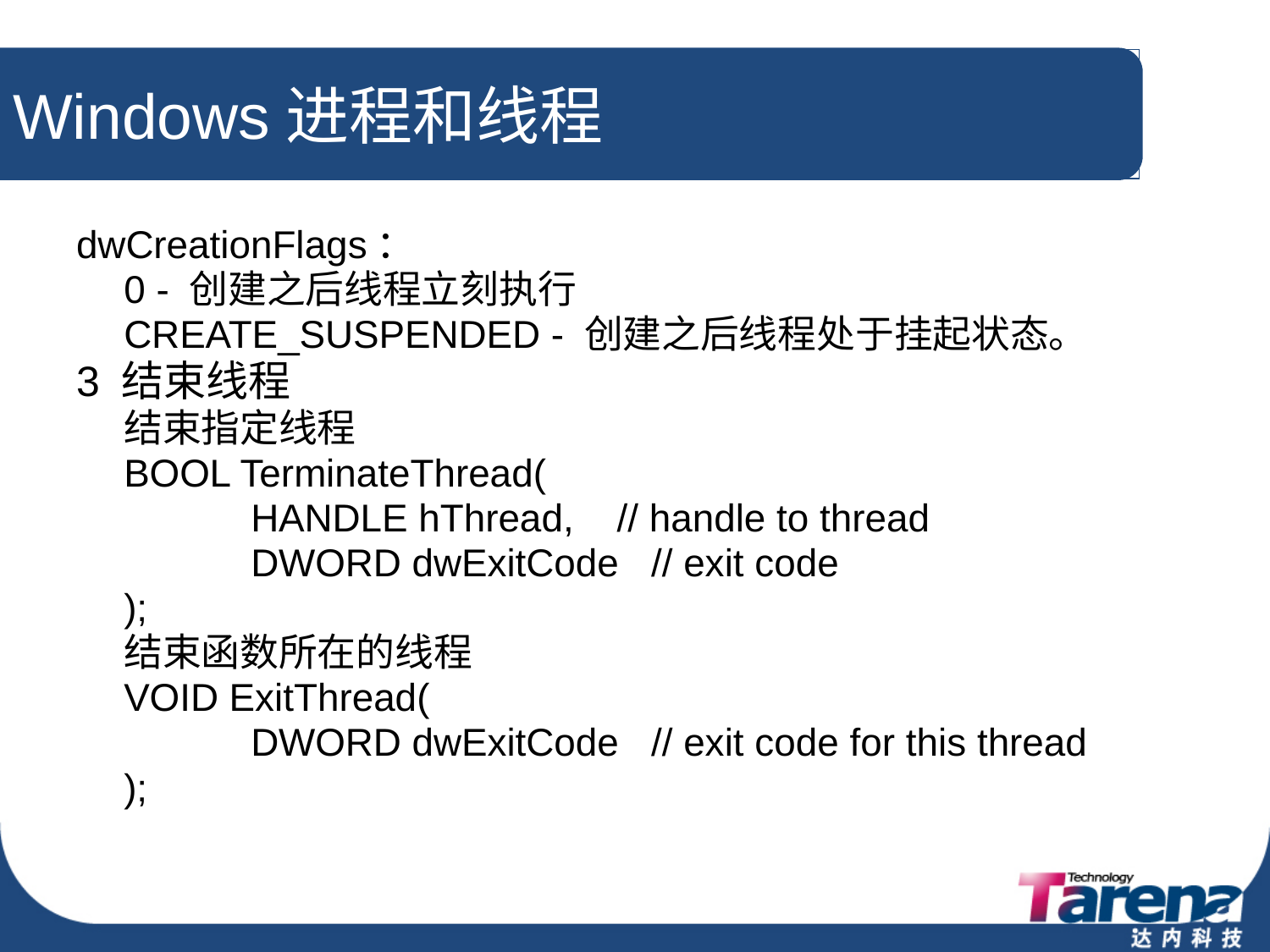

# Windows进程和线程
dwCreationFlags：
	0 - 创建之后线程立刻执行
	CREATE_SUSPENDED - 创建之后线程处于挂起状态。
3 结束线程
	结束指定线程
	BOOL TerminateThread(
  		HANDLE hThread,    // handle to thread
  		DWORD dwExitCode   // exit code
	);
	结束函数所在的线程
	VOID ExitThread(
		DWORD dwExitCode   // exit code for this thread
	);